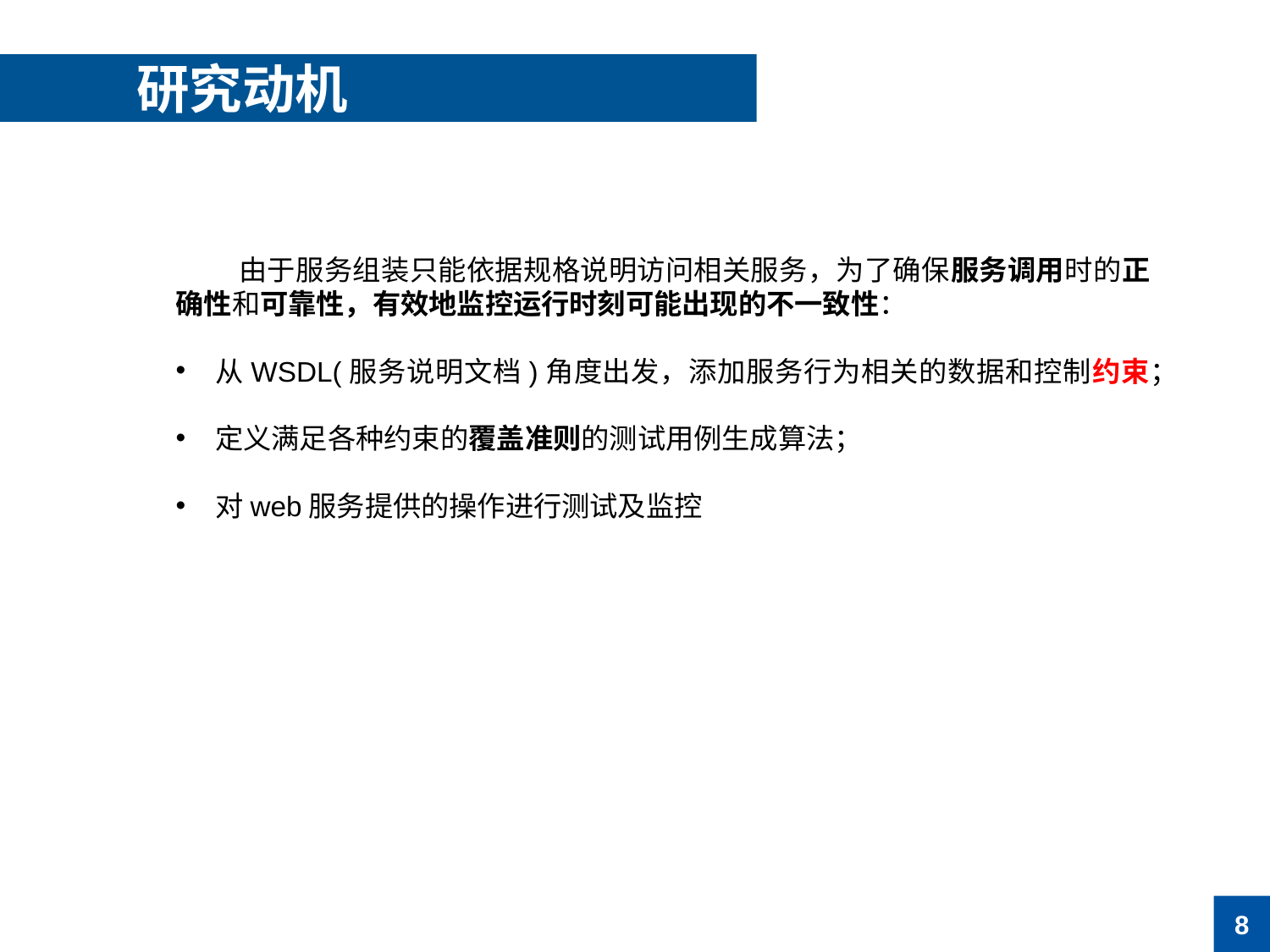

研究动机
由于服务组装只能依据规格说明访问相关服务，为了确保服务调用时的正确性和可靠性，有效地监控运行时刻可能出现的不一致性：

从WSDL(服务说明文档)角度出发，添加服务行为相关的数据和控制约束；

定义满足各种约束的覆盖准则的测试用例生成算法；

对web服务提供的操作进行测试及监控
8